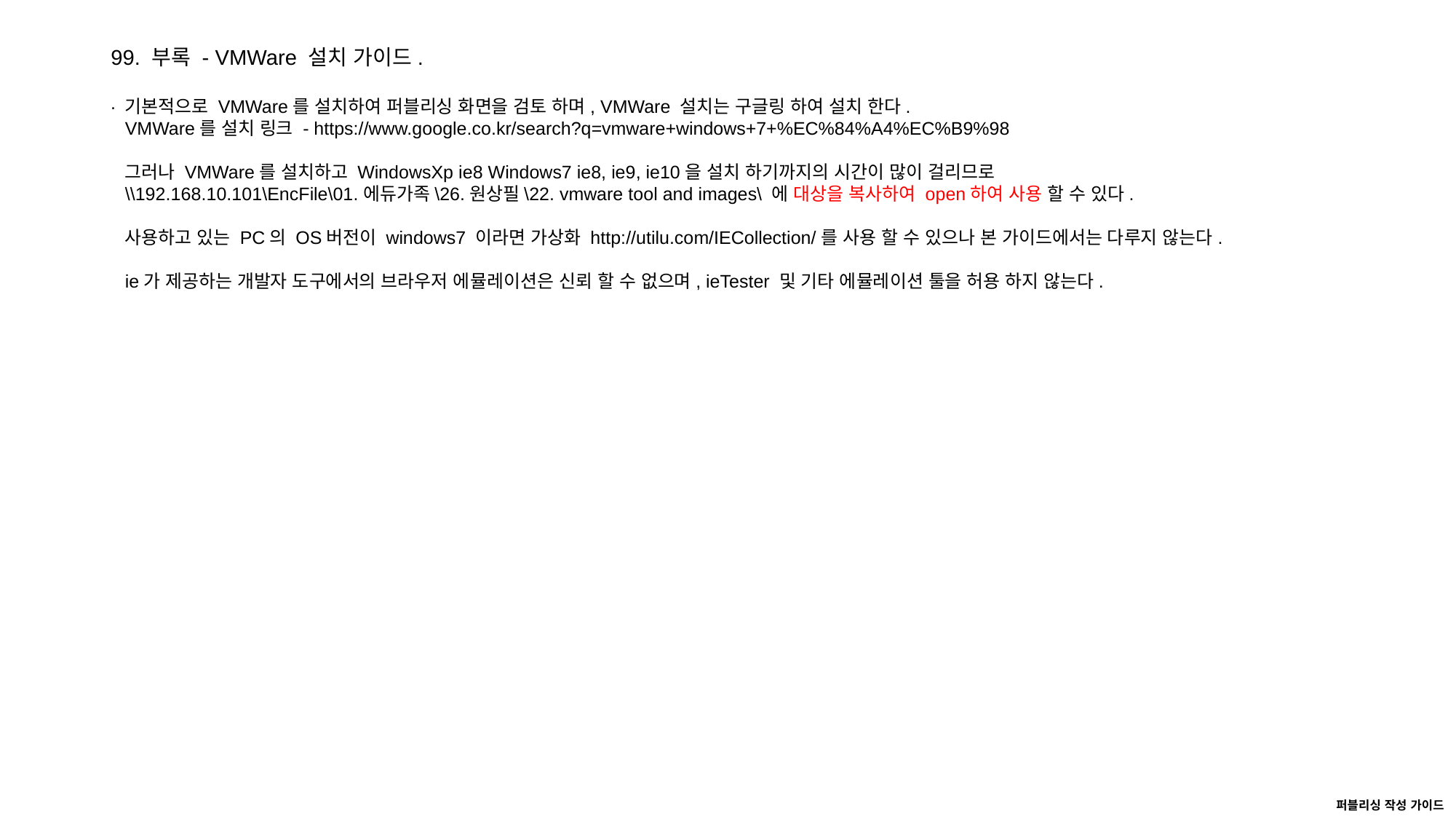

# 99. 부록 - VMWare 설치 가이드.
기본적으로 VMWare를 설치하여 퍼블리싱 화면을 검토 하며, VMWare 설치는 구글링 하여 설치 한다.
VMWare를 설치 링크 - https://www.google.co.kr/search?q=vmware+windows+7+%EC%84%A4%EC%B9%98

그러나 VMWare를 설치하고 WindowsXp ie8 Windows7 ie8, ie9, ie10을 설치 하기까지의 시간이 많이 걸리므로
\\192.168.10.101\EncFile\01.에듀가족\26.원상필\22. vmware tool and images\ 에 대상을 복사하여 open하여 사용 할 수 있다.

사용하고 있는 PC의 OS버전이 windows7 이라면 가상화 http://utilu.com/IECollection/를 사용 할 수 있으나 본 가이드에서는 다루지 않는다.

ie가 제공하는 개발자 도구에서의 브라우저 에뮬레이션은 신뢰 할 수 없으며, ieTester 및 기타 에뮬레이션 툴을 허용 하지 않는다.